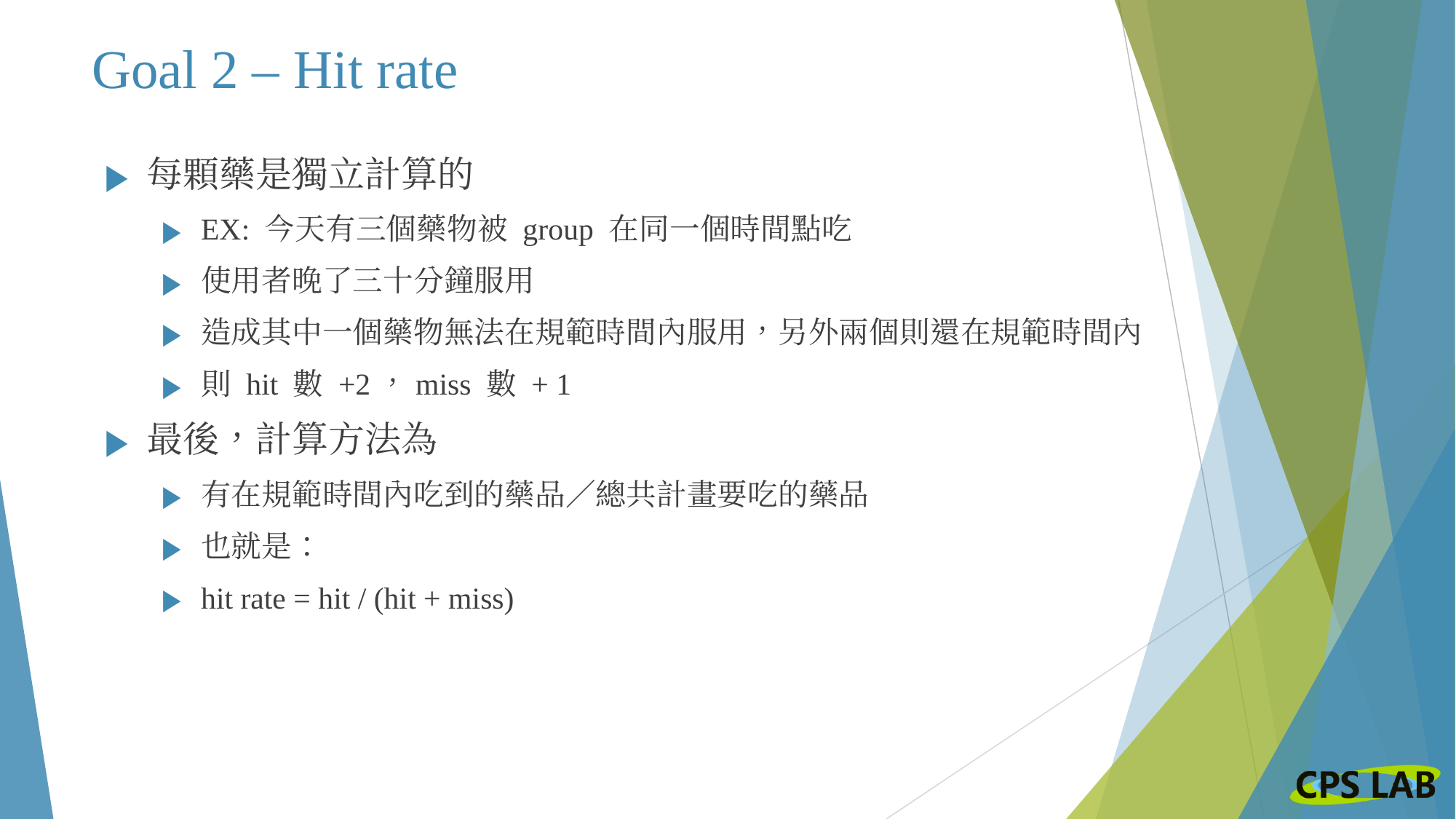

# Goal 2 – Hit rate
每顆藥是獨立計算的
EX: 今天有三個藥物被 group 在同一個時間點吃
使用者晚了三十分鐘服用
造成其中一個藥物無法在規範時間內服用，另外兩個則還在規範時間內
則 hit 數 +2，miss 數 + 1
最後，計算方法為
有在規範時間內吃到的藥品／總共計畫要吃的藥品
也就是：
hit rate = hit / (hit + miss)